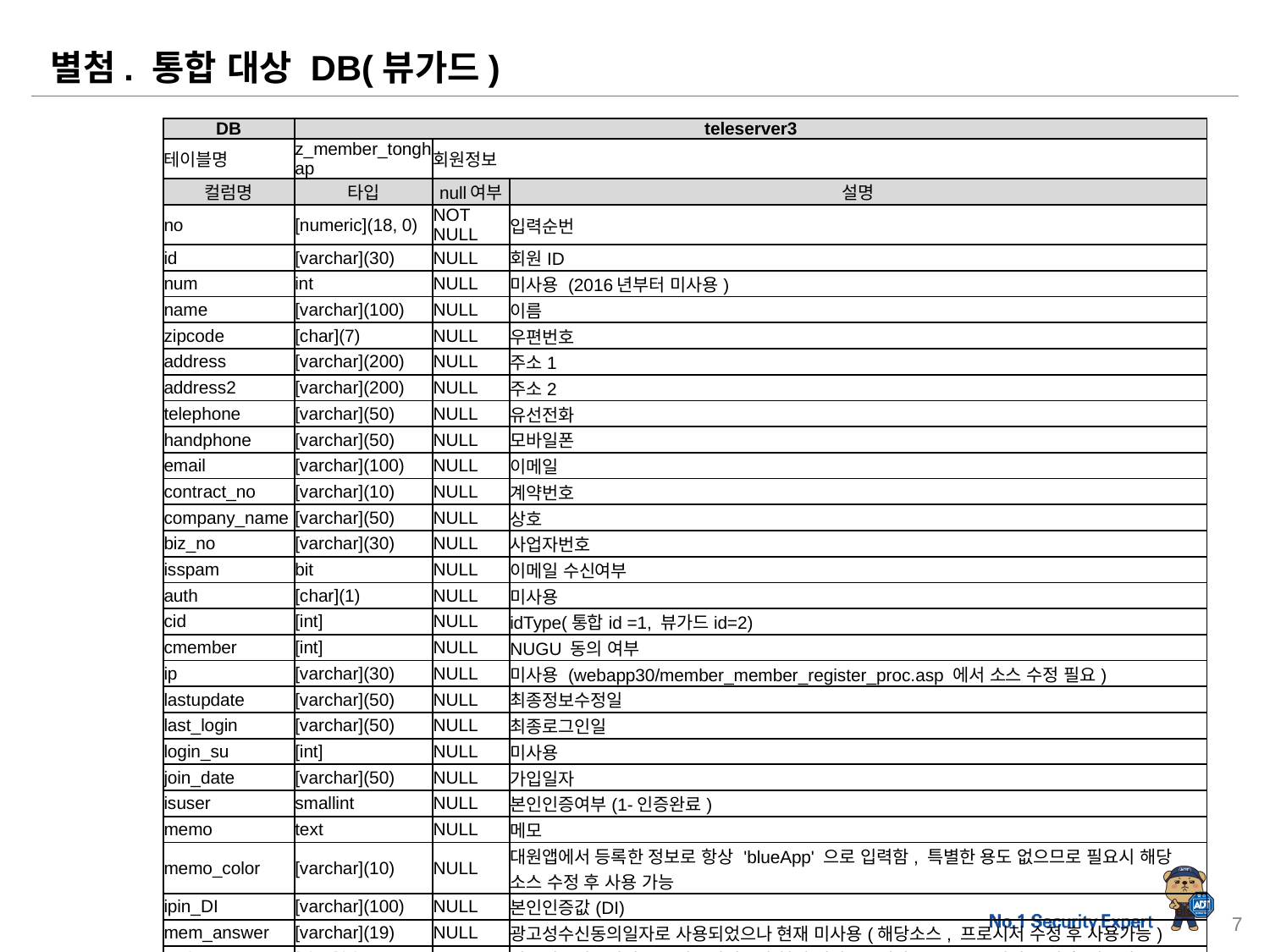

# 별첨. 통합 대상 DB(뷰가드)
| DB | teleserver3 |  |  |
| --- | --- | --- | --- |
| 테이블명 | z\_member\_tonghap | 회원정보 |  |
| 컬럼명 | 타입 | null여부 | 설명 |
| no | [numeric](18, 0) | NOT NULL | 입력순번 |
| id | [varchar](30) | NULL | 회원ID |
| num | int | NULL | 미사용 (2016년부터 미사용) |
| name | [varchar](100) | NULL | 이름 |
| zipcode | [char](7) | NULL | 우편번호 |
| address | [varchar](200) | NULL | 주소1 |
| address2 | [varchar](200) | NULL | 주소2 |
| telephone | [varchar](50) | NULL | 유선전화 |
| handphone | [varchar](50) | NULL | 모바일폰 |
| email | [varchar](100) | NULL | 이메일 |
| contract\_no | [varchar](10) | NULL | 계약번호 |
| company\_name | [varchar](50) | NULL | 상호 |
| biz\_no | [varchar](30) | NULL | 사업자번호 |
| isspam | bit | NULL | 이메일 수신여부 |
| auth | [char](1) | NULL | 미사용 |
| cid | [int] | NULL | idType(통합id =1, 뷰가드id=2) |
| cmember | [int] | NULL | NUGU 동의 여부 |
| ip | [varchar](30) | NULL | 미사용 (webapp30/member\_member\_register\_proc.asp 에서 소스 수정 필요) |
| lastupdate | [varchar](50) | NULL | 최종정보수정일 |
| last\_login | [varchar](50) | NULL | 최종로그인일 |
| login\_su | [int] | NULL | 미사용 |
| join\_date | [varchar](50) | NULL | 가입일자 |
| isuser | smallint | NULL | 본인인증여부(1-인증완료) |
| memo | text | NULL | 메모 |
| memo\_color | [varchar](10) | NULL | 대원앱에서 등록한 정보로 항상 'blueApp' 으로 입력함, 특별한 용도 없으므로 필요시 해당 소스 수정 후 사용 가능 |
| ipin\_DI | [varchar](100) | NULL | 본인인증값(DI) |
| mem\_answer | [varchar](19) | NULL | 광고성수신동의일자로 사용되었으나 현재 미사용(해당소스, 프로시저 수정 후 사용가능) |
| maius | [char](1) | NULL | 광고성수신동의여부로 사용되었으나 현재 미사용(해당소스, 프로시저 수정 후 사용가능) |